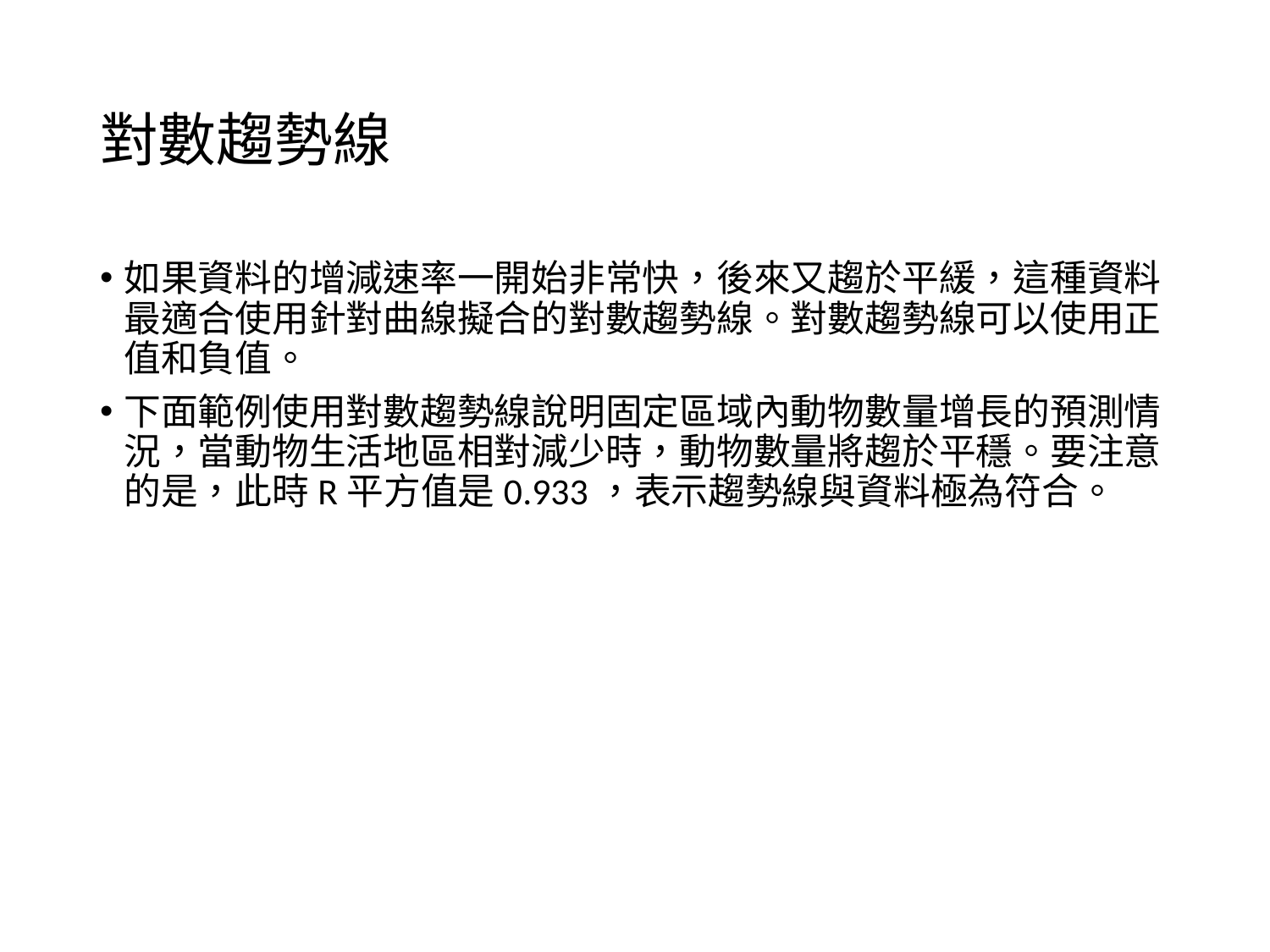

# 對數趨勢線
如果資料的增減速率一開始非常快，後來又趨於平緩，這種資料最適合使用針對曲線擬合的對數趨勢線。對數趨勢線可以使用正值和負值。
下面範例使用對數趨勢線說明固定區域內動物數量增長的預測情況，當動物生活地區相對減少時，動物數量將趨於平穩。要注意的是，此時R平方值是0.933，表示趨勢線與資料極為符合。